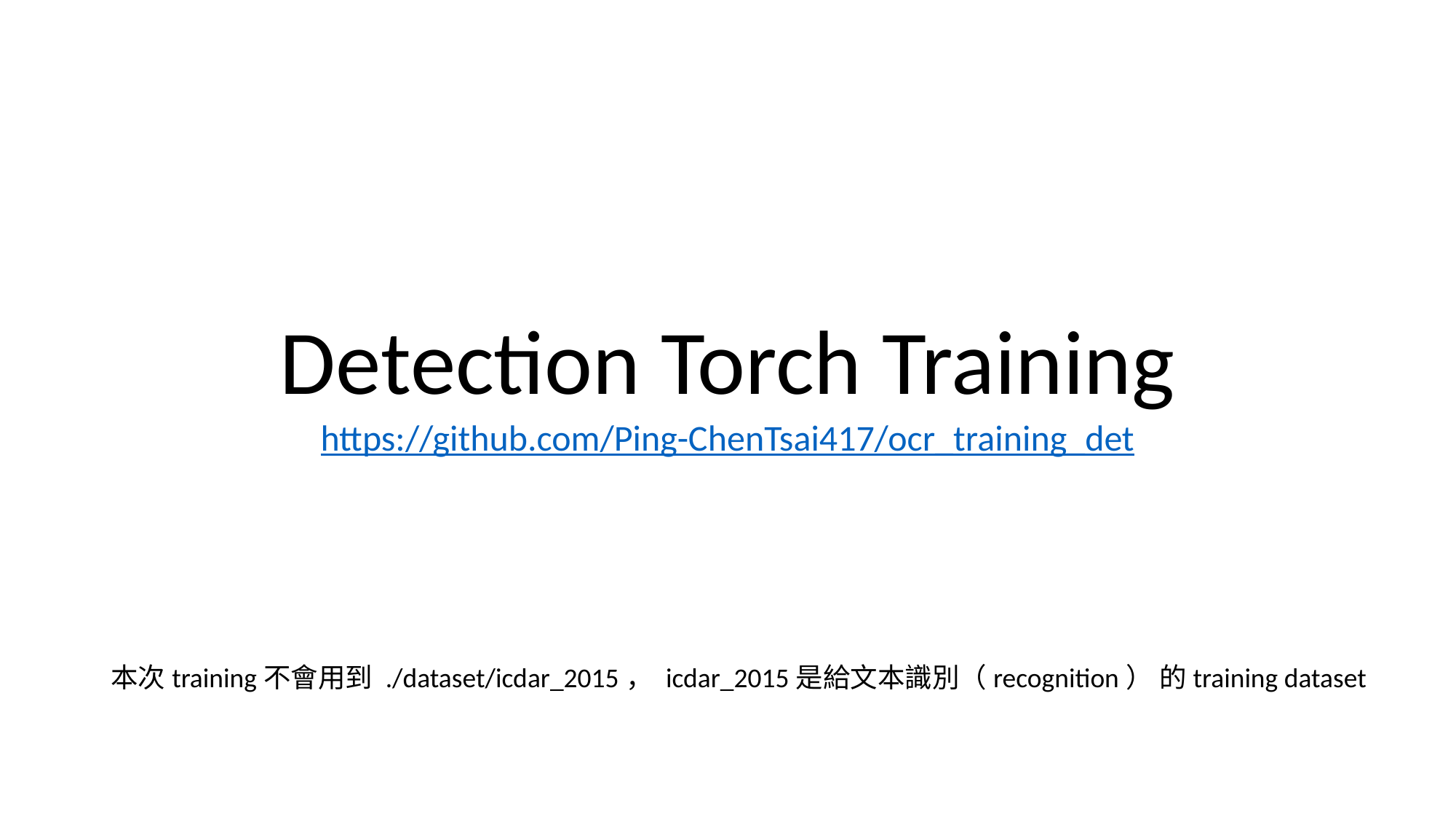

# Detection Torch Training
https://github.com/Ping-ChenTsai417/ocr_training_det

本次training不會用到 ./dataset/icdar_2015， icdar_2015是給文本識別（recognition） 的training dataset